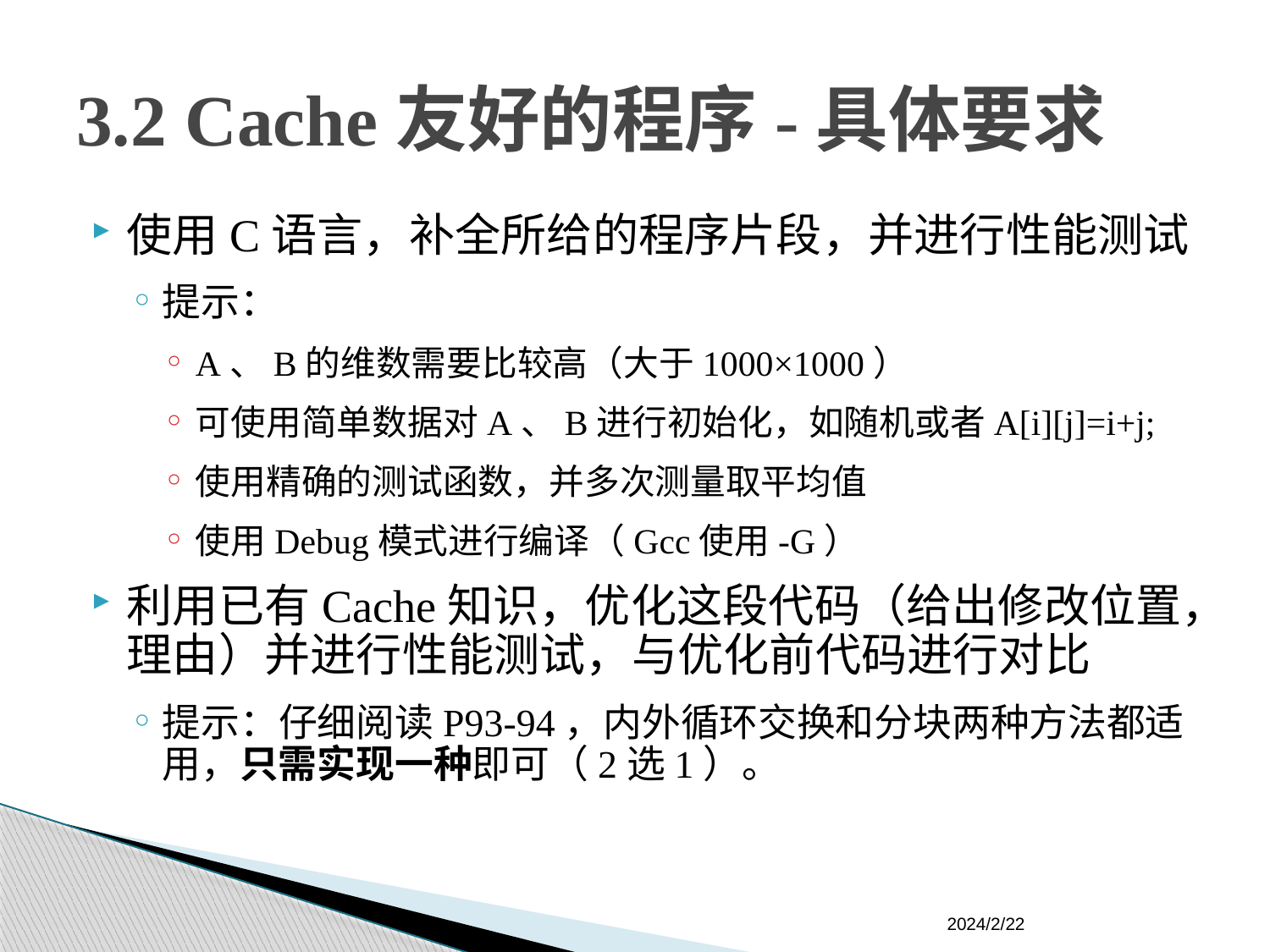

# 3.2 Cache友好的程序-具体要求
使用C语言，补全所给的程序片段，并进行性能测试
提示：
A、B的维数需要比较高（大于1000×1000）
可使用简单数据对A、B进行初始化，如随机或者A[i][j]=i+j;
使用精确的测试函数，并多次测量取平均值
使用Debug模式进行编译（Gcc使用-G）
利用已有Cache知识，优化这段代码（给出修改位置，理由）并进行性能测试，与优化前代码进行对比
提示：仔细阅读P93-94，内外循环交换和分块两种方法都适用，只需实现一种即可（2选1）。
2024/2/22